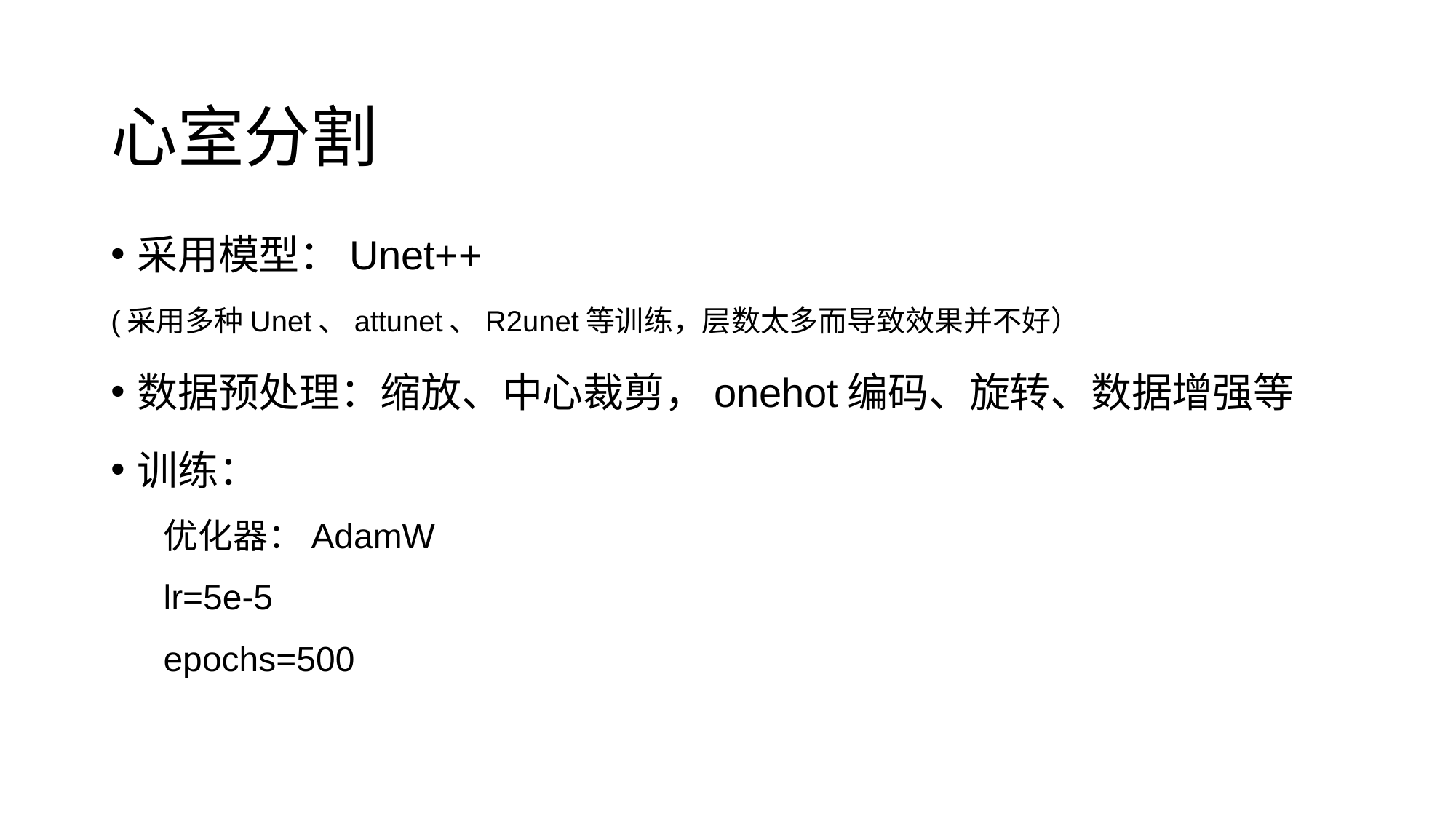

# 心室分割
采用模型：Unet++
(采用多种Unet、attunet、R2unet等训练，层数太多而导致效果并不好）
数据预处理：缩放、中心裁剪，onehot编码、旋转、数据增强等
训练：
优化器：AdamW
lr=5e-5
epochs=500